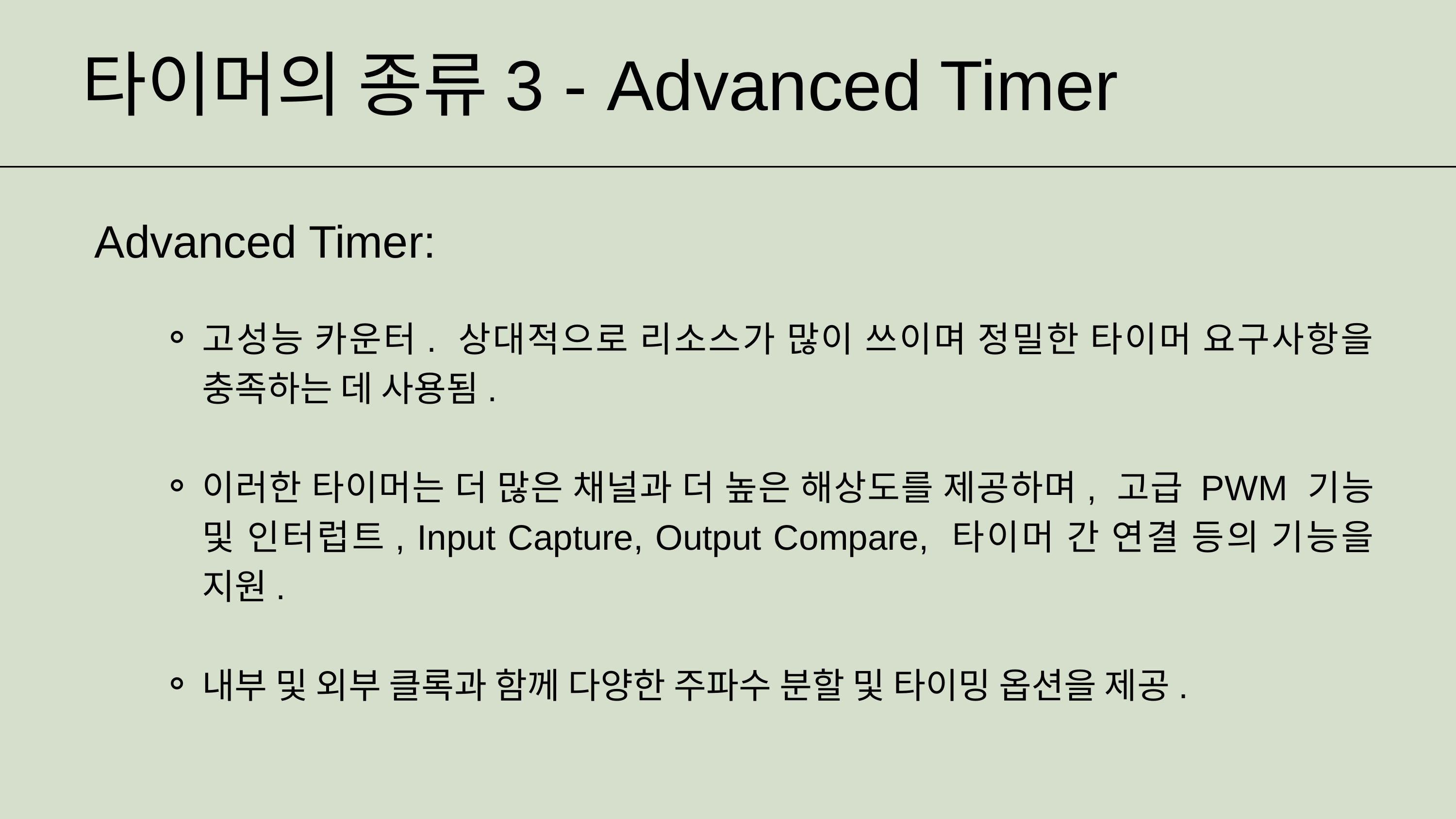

타이머의 종류3 - Advanced Timer

 Advanced Timer:

고성능 카운터. 상대적으로 리소스가 많이 쓰이며 정밀한 타이머 요구사항을 충족하는 데 사용됨.

이러한 타이머는 더 많은 채널과 더 높은 해상도를 제공하며, 고급 PWM 기능 및 인터럽트, Input Capture, Output Compare, 타이머 간 연결 등의 기능을 지원.

내부 및 외부 클록과 함께 다양한 주파수 분할 및 타이밍 옵션을 제공.